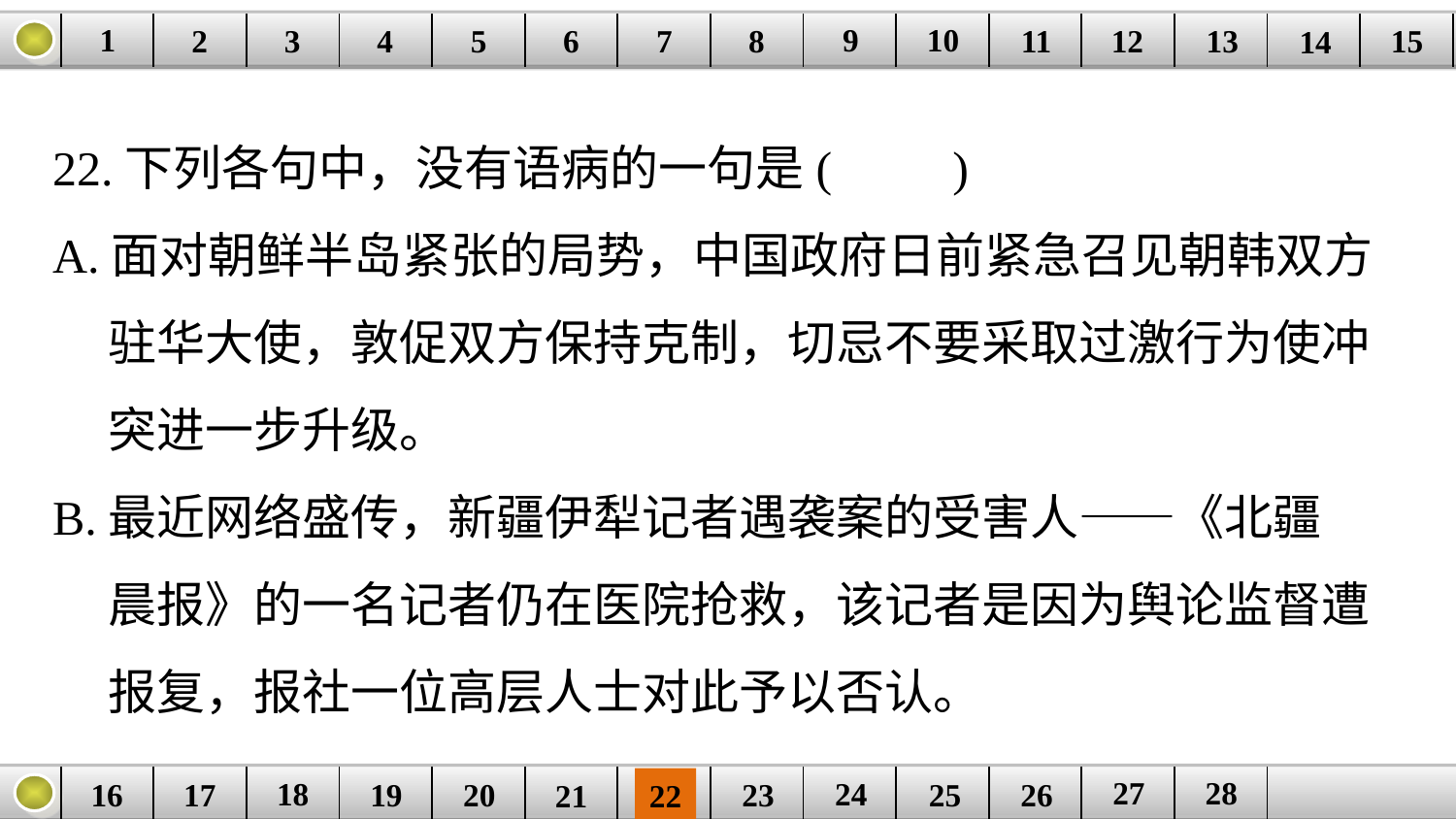

9
10
1
3
4
5
6
8
11
2
12
15
|  |  |  |  |  |  |  |  |  |  |  |  |  |  |  |
| --- | --- | --- | --- | --- | --- | --- | --- | --- | --- | --- | --- | --- | --- | --- |
7
13
14

22.下列各句中，没有语病的一句是(　　)
A.面对朝鲜半岛紧张的局势，中国政府日前紧急召见朝韩双方
    驻华大使，敦促双方保持克制，切忌不要采取过激行为使冲
    突进一步升级。
B.最近网络盛传，新疆伊犁记者遇袭案的受害人——《北疆
    晨报》的一名记者仍在医院抢救，该记者是因为舆论监督遭
    报复，报社一位高层人士对此予以否认。

27
28
18
24
16
25
26
|  |  |  |  |  |  |  |  |  |  |  |  |  |
| --- | --- | --- | --- | --- | --- | --- | --- | --- | --- | --- | --- | --- |
23
17
19
20
21
22